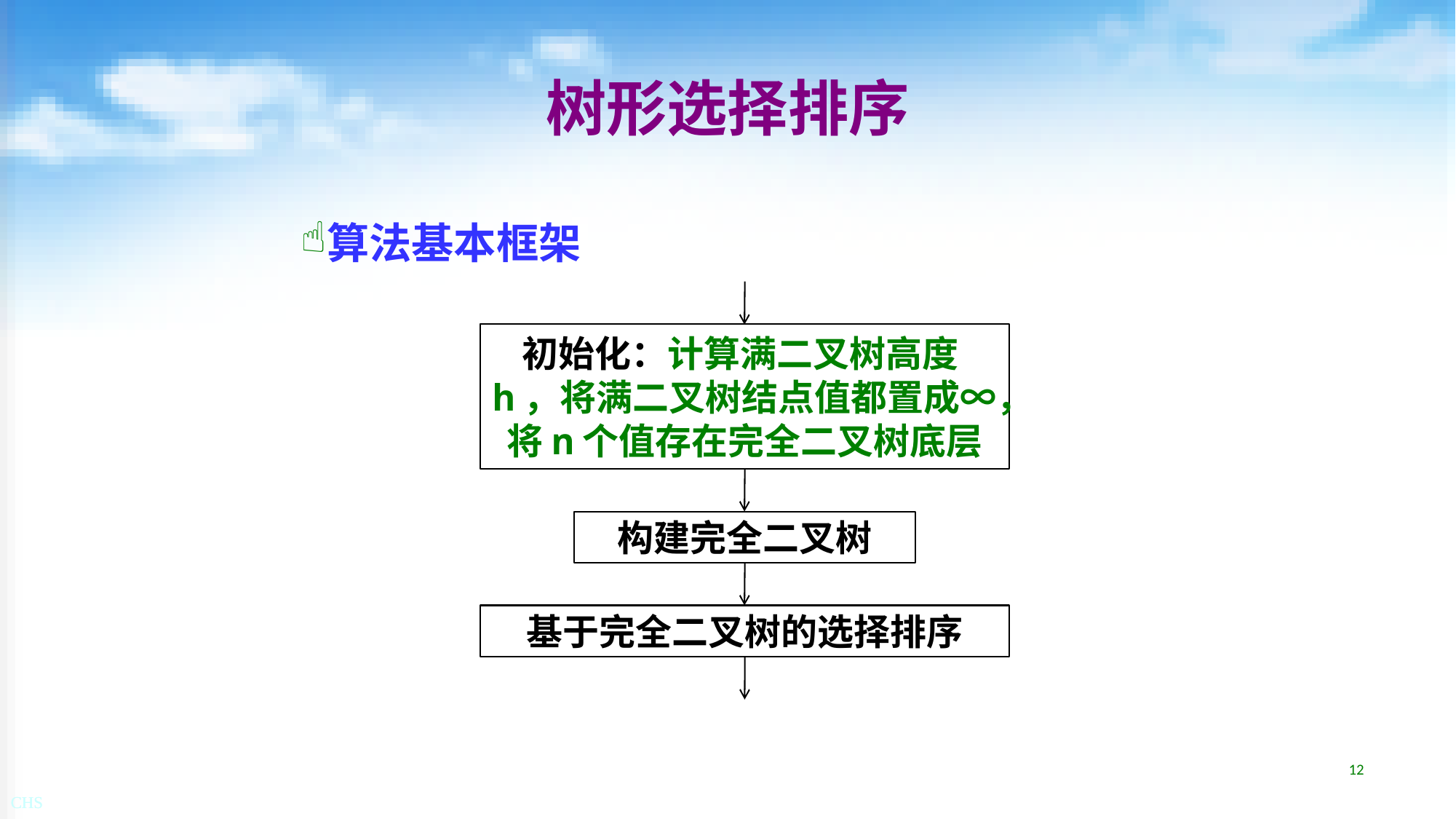

# 树形选择排序
算法基本框架
初始化：计算满二叉树高度h，将满二叉树结点值都置成∞，
将n个值存在完全二叉树底层
构建完全二叉树
基于完全二叉树的选择排序
12